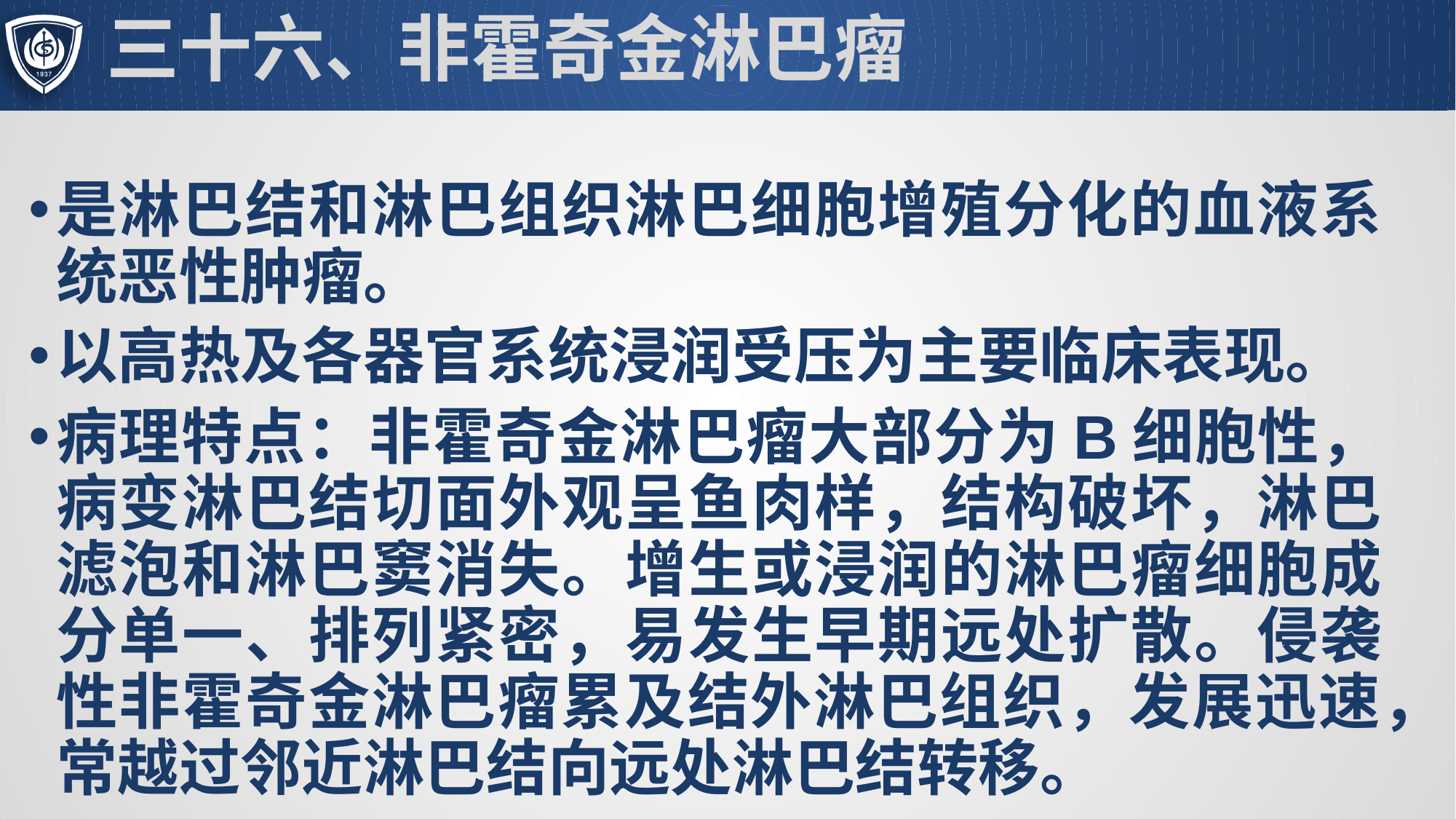

# 三十六、非霍奇金淋巴瘤
是淋巴结和淋巴组织淋巴细胞增殖分化的血液系统恶性肿瘤。
以高热及各器官系统浸润受压为主要临床表现。
病理特点：非霍奇金淋巴瘤大部分为B细胞性，病变淋巴结切面外观呈鱼肉样，结构破坏，淋巴滤泡和淋巴窦消失。增生或浸润的淋巴瘤细胞成分单一、排列紧密，易发生早期远处扩散。侵袭性非霍奇金淋巴瘤累及结外淋巴组织，发展迅速，常越过邻近淋巴结向远处淋巴结转移。